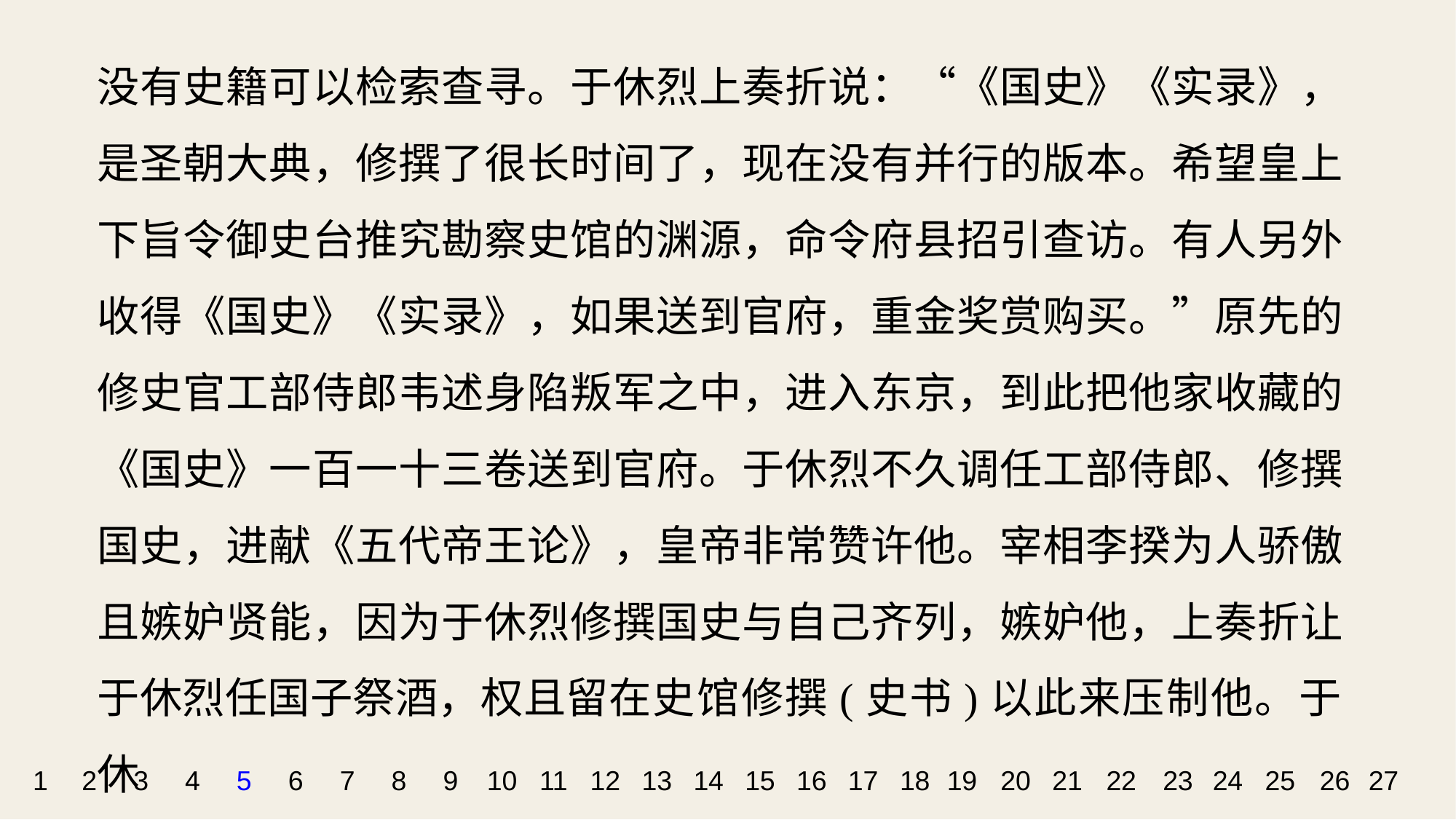

没有史籍可以检索查寻。于休烈上奏折说：“《国史》《实录》，是圣朝大典，修撰了很长时间了，现在没有并行的版本。希望皇上下旨令御史台推究勘察史馆的渊源，命令府县招引查访。有人另外收得《国史》《实录》，如果送到官府，重金奖赏购买。”原先的修史官工部侍郎韦述身陷叛军之中，进入东京，到此把他家收藏的《国史》一百一十三卷送到官府。于休烈不久调任工部侍郎、修撰国史，进献《五代帝王论》，皇帝非常赞许他。宰相李揆为人骄傲且嫉妒贤能，因为于休烈修撰国史与自己齐列，嫉妒他，上奏折让于休烈任国子祭酒，权且留在史馆修撰(史书)以此来压制他。于休
1
2
3
4
5
6
7
8
9
10
11
12
13
14
15
16
17
18
19
20
21
22
23
24
25
26
27